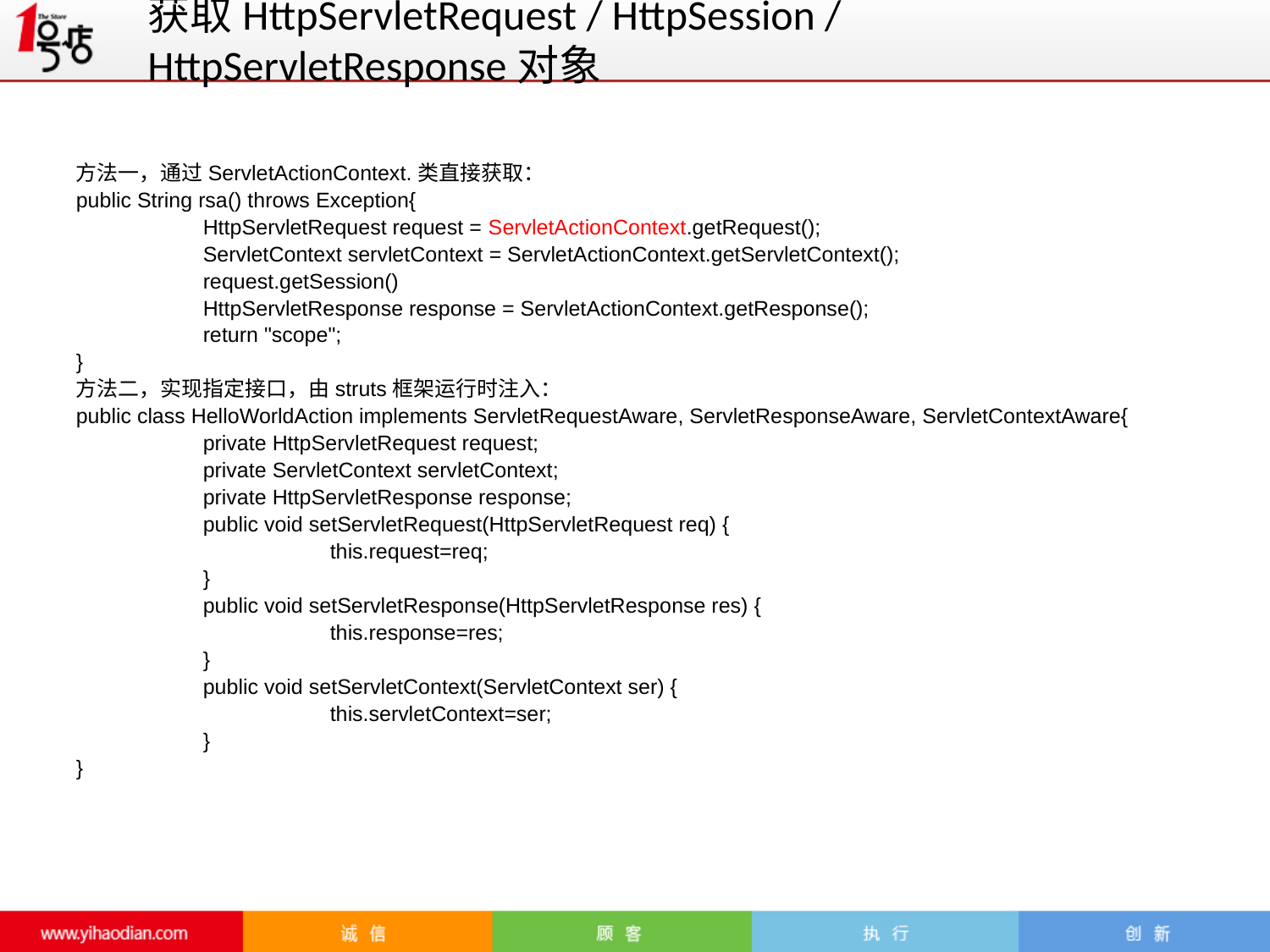

# 获取HttpServletRequest / HttpSession / HttpServletResponse对象
方法一，通过ServletActionContext.类直接获取：
public String rsa() throws Exception{
	HttpServletRequest request = ServletActionContext.getRequest();
	ServletContext servletContext = ServletActionContext.getServletContext();
	request.getSession()
	HttpServletResponse response = ServletActionContext.getResponse();
	return "scope";
}
方法二，实现指定接口，由struts框架运行时注入：
public class HelloWorldAction implements ServletRequestAware, ServletResponseAware, ServletContextAware{
	private HttpServletRequest request;
	private ServletContext servletContext;
	private HttpServletResponse response;
	public void setServletRequest(HttpServletRequest req) {
		this.request=req;
	}
	public void setServletResponse(HttpServletResponse res) {
		this.response=res;
	}
	public void setServletContext(ServletContext ser) {
		this.servletContext=ser;
	}
}